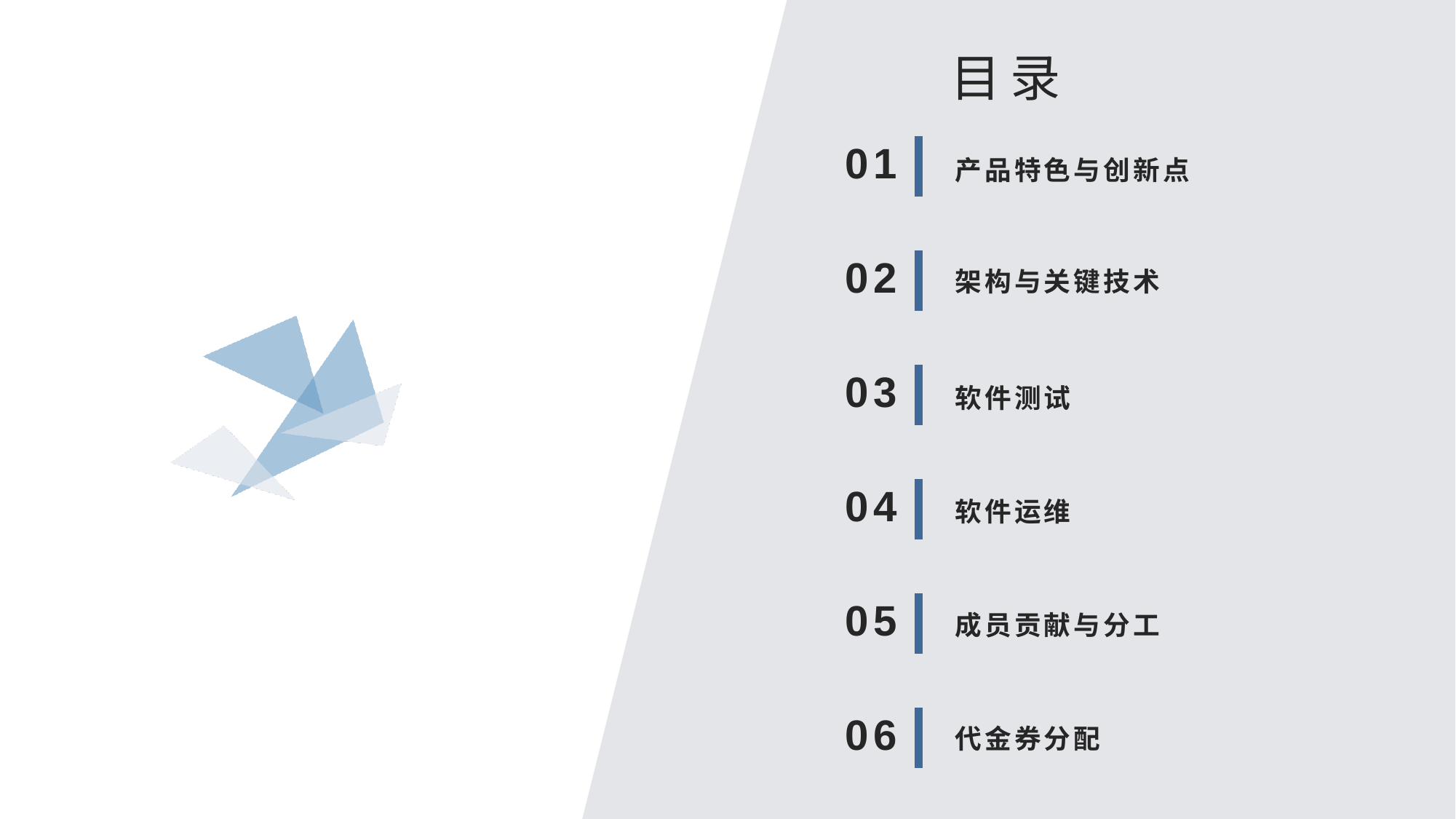

目录
01
产品特色与创新点
架构与关键技术
02
03
软件测试
软件运维
04
成员贡献与分工
05
代金券分配
06